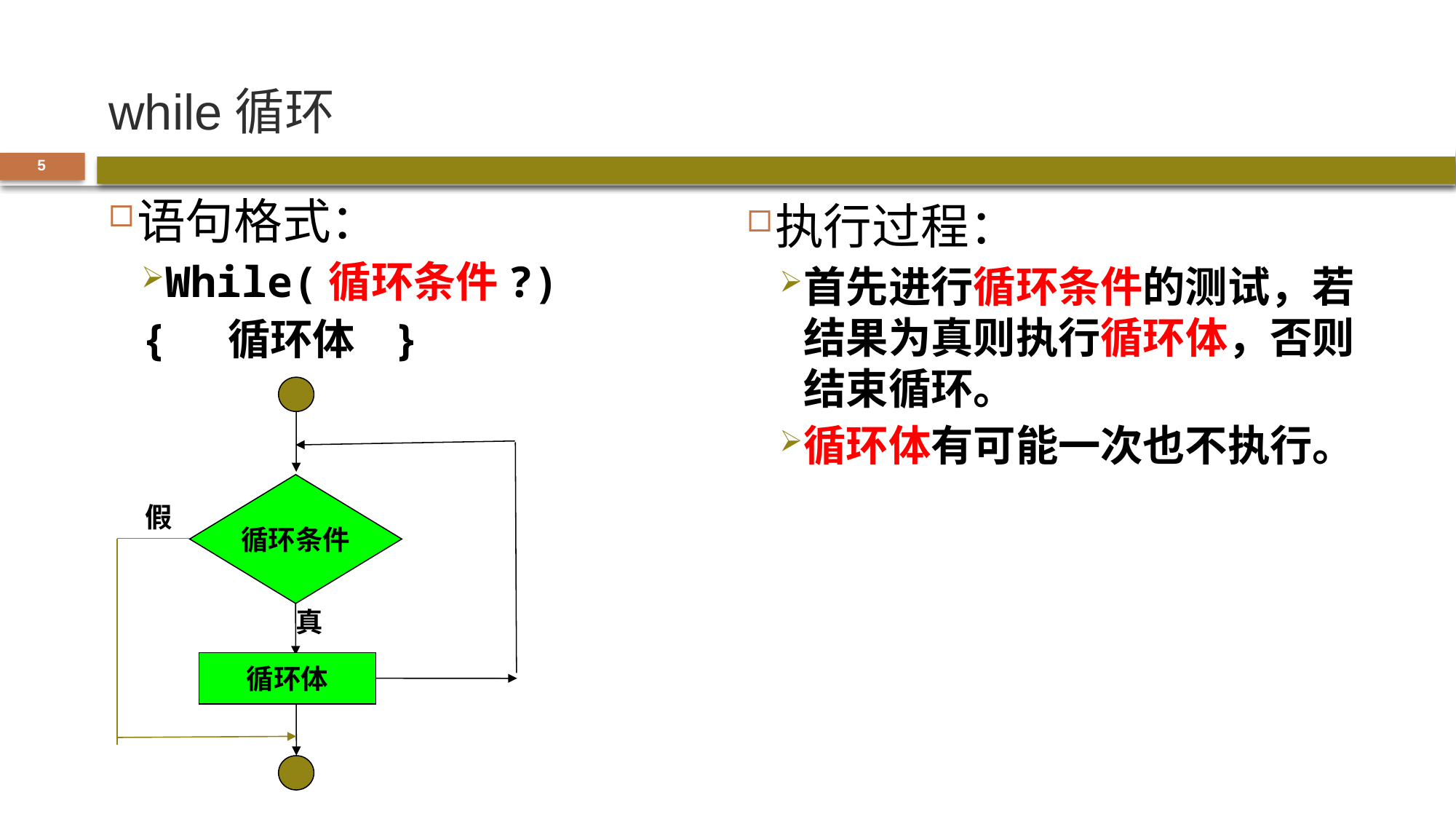

# while循环
5
语句格式：
While(循环条件?)
{  循环体   }

执行过程：
首先进行循环条件的测试，若结果为真则执行循环体，否则结束循环。
循环体有可能一次也不执行。

循环条件
假
真

循环体